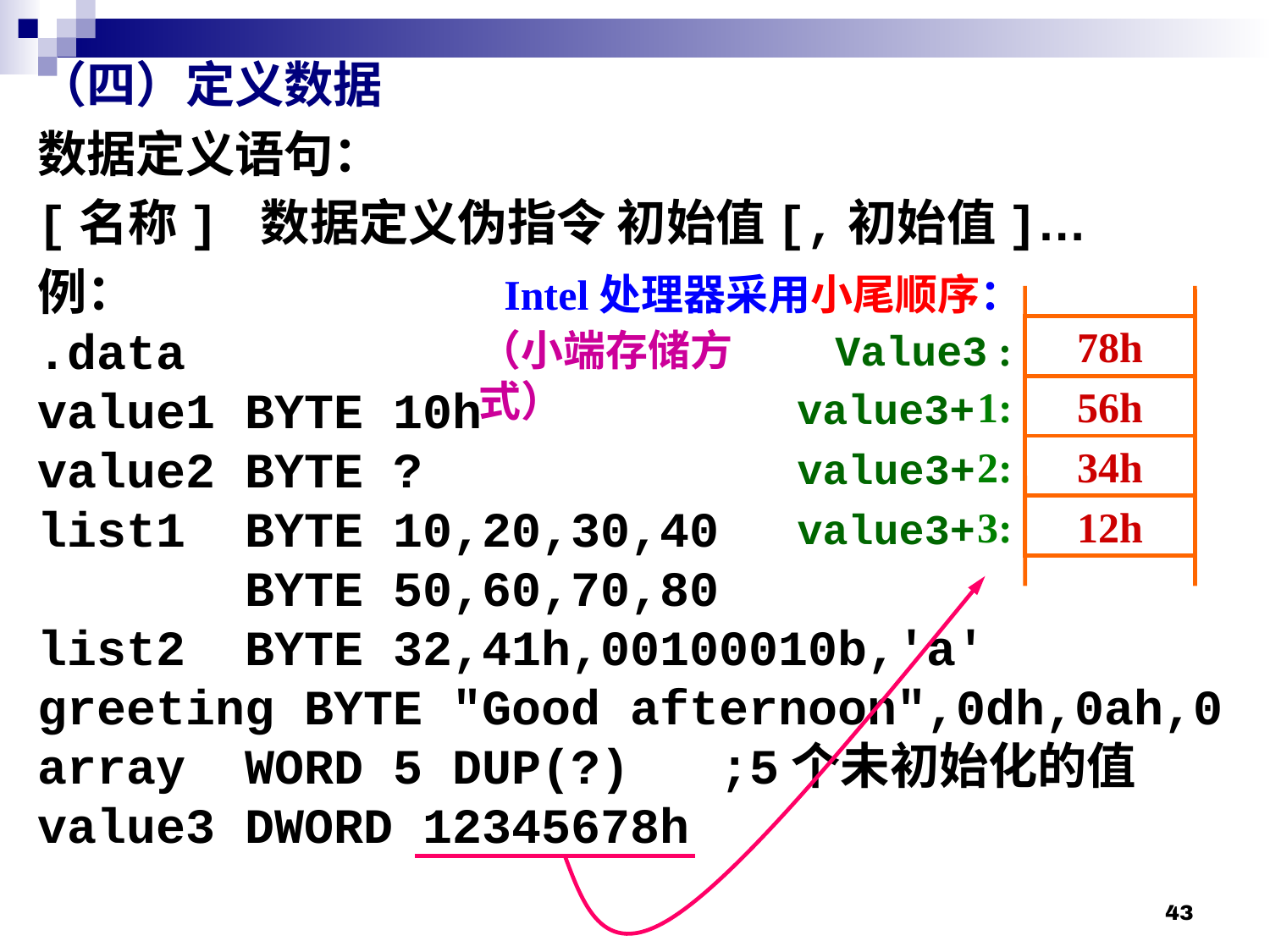

# （四）定义数据
数据定义语句：
[名称] 数据定义伪指令 初始值[,初始值]…
例：
.data
value1 BYTE 10h
value2 BYTE ?
list1  BYTE 10,20,30,40
       BYTE 50,60,70,80
list2  BYTE 32,41h,00100010b,'a'
greeting BYTE "Good afternoon",0dh,0ah,0
array  WORD 5 DUP(?)	;5个未初始化的值
value3 DWORD 12345678h

Intel处理器采用小尾顺序：

78h
Value3 :
1:
56h
value3+
2:
34h
value3+
3:
12h
value3+
（小端存储方式）

43